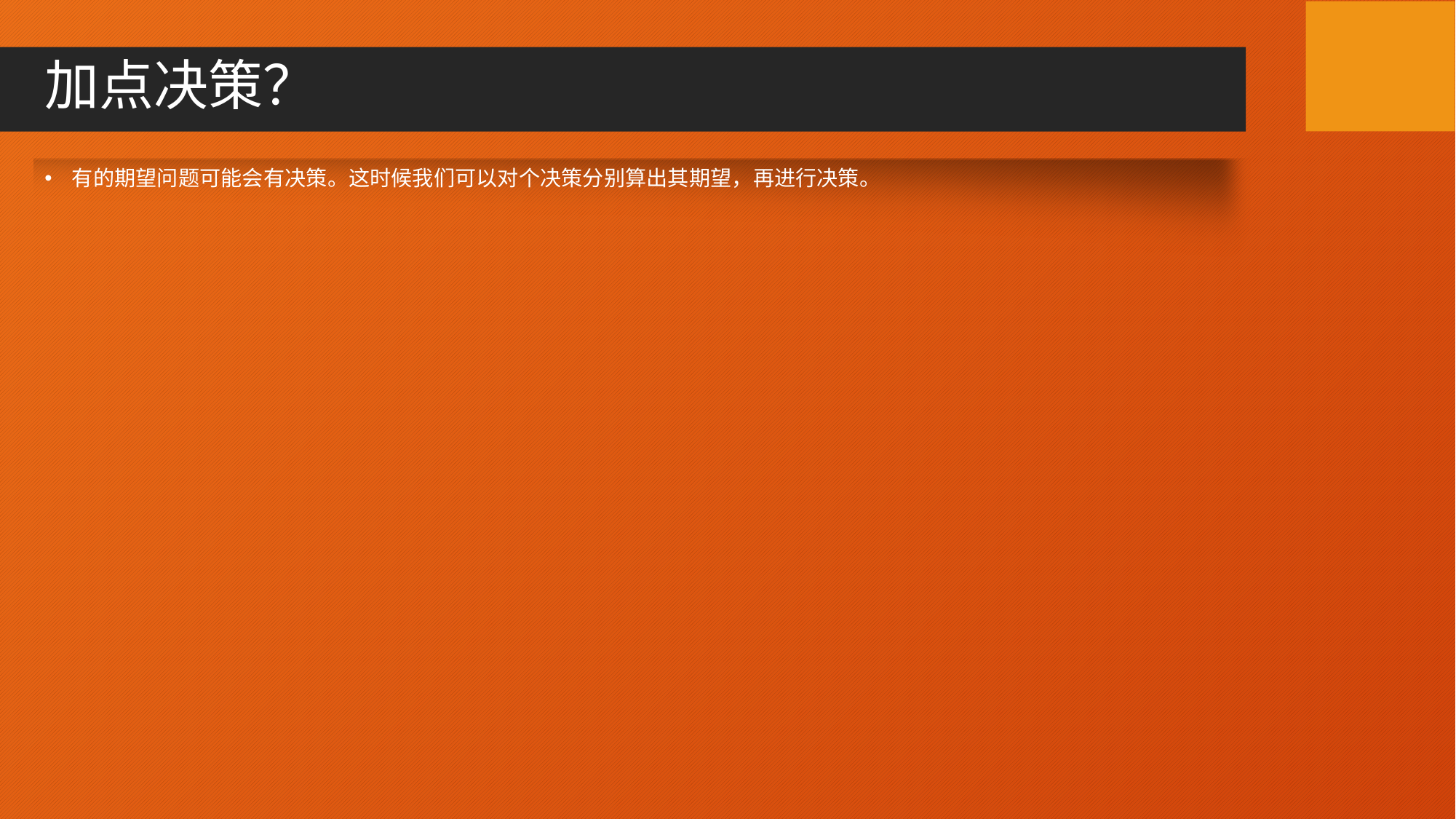

# 加点决策？
有的期望问题可能会有决策。这时候我们可以对个决策分别算出其期望，再进行决策。